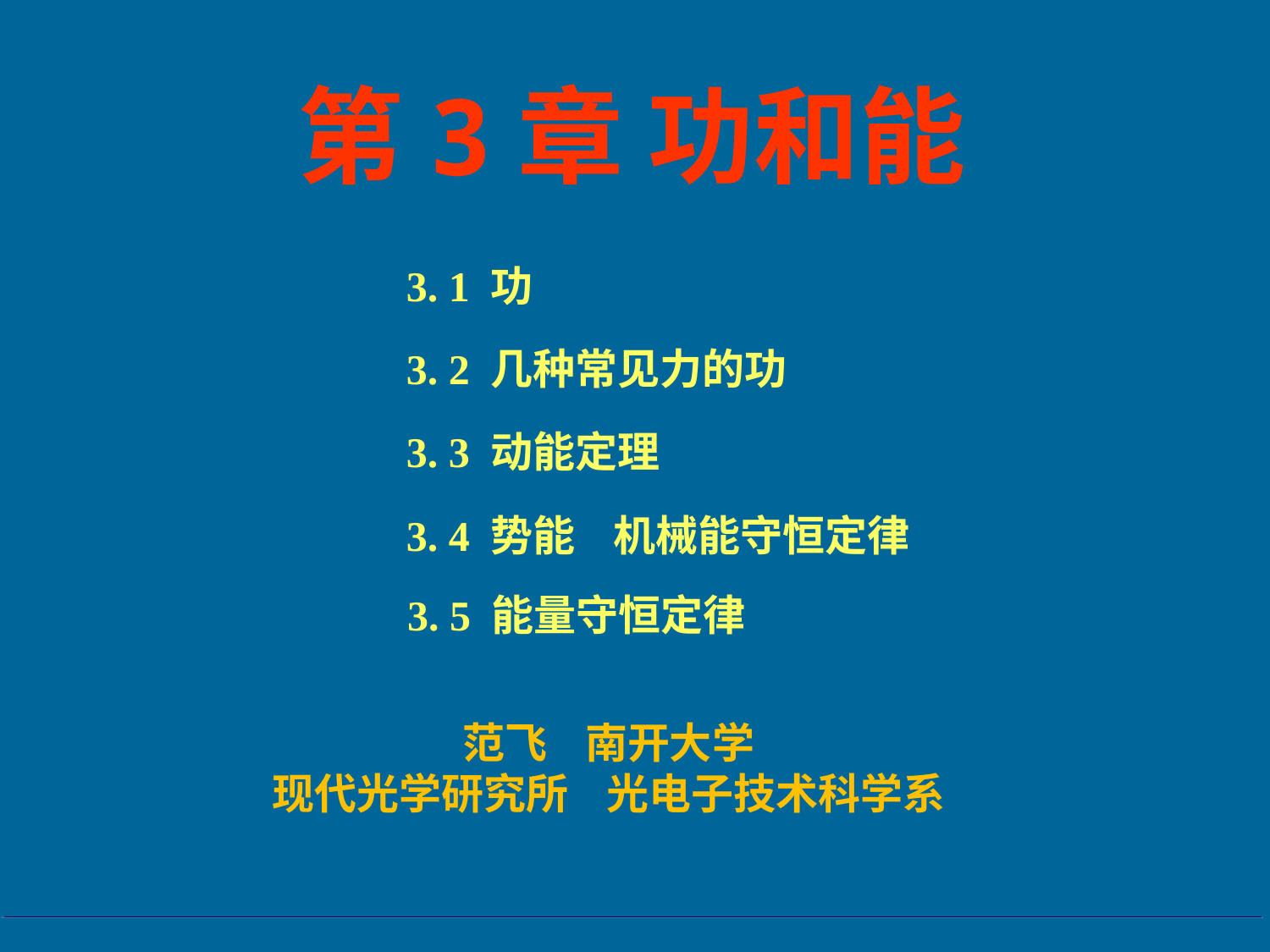

第3章 功和能
3. 1 功
3. 2 几种常见力的功
3. 3 动能定理
3. 4 势能    机械能守恒定律
3. 5 能量守恒定律
范飞    南开大学
现代光学研究所    光电子技术科学系